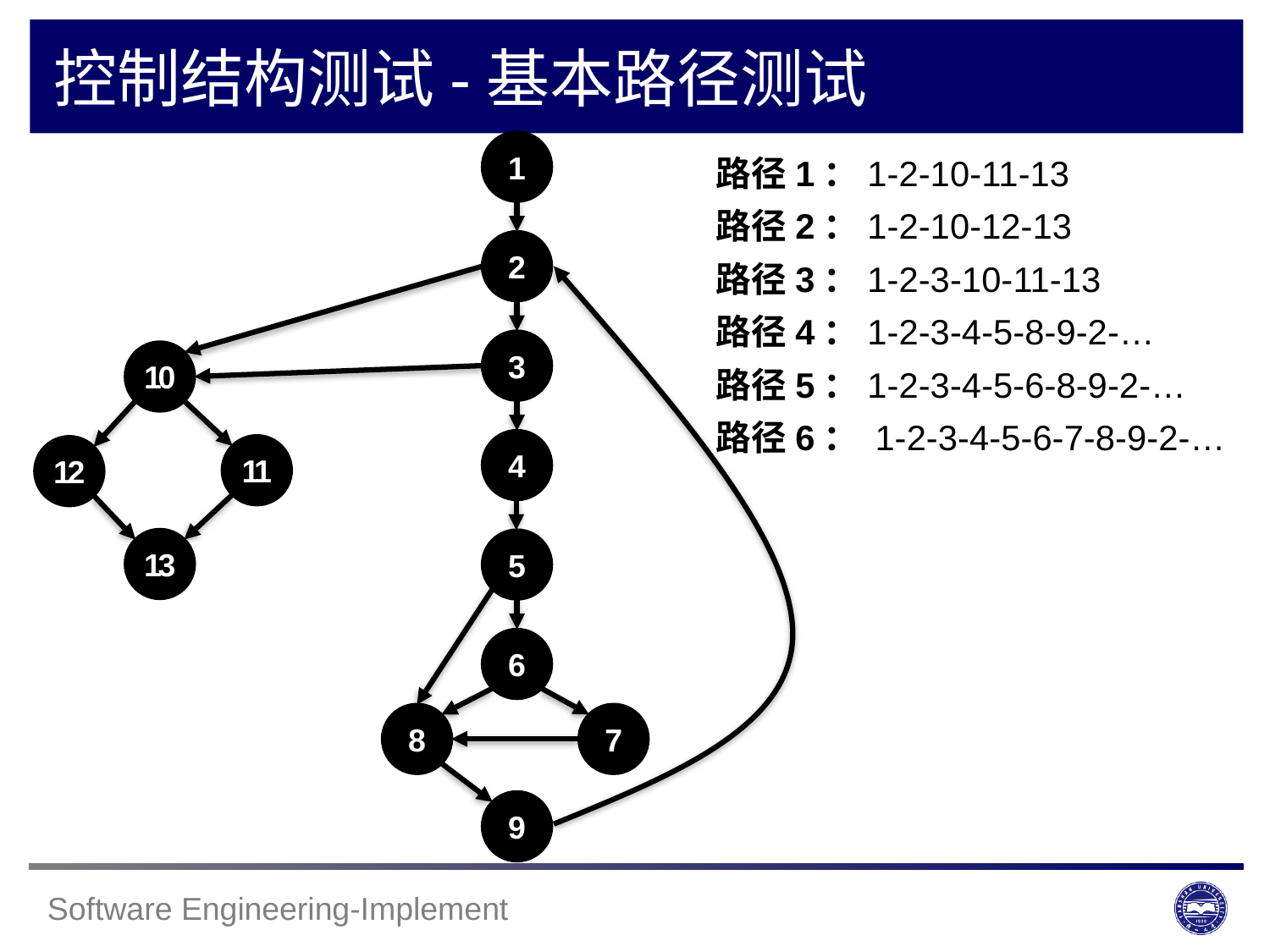

控制结构测试-基本路径测试
1
2

3
10
4
11
12
13
5
6
8
7
9
路径1：1-2-10-11-13
路径2：1-2-10-12-13
路径3：1-2-3-10-11-13
路径4：1-2-3-4-5-8-9-2-…
路径5：1-2-3-4-5-6-8-9-2-…
路径6： 1-2-3-4-5-6-7-8-9-2-…